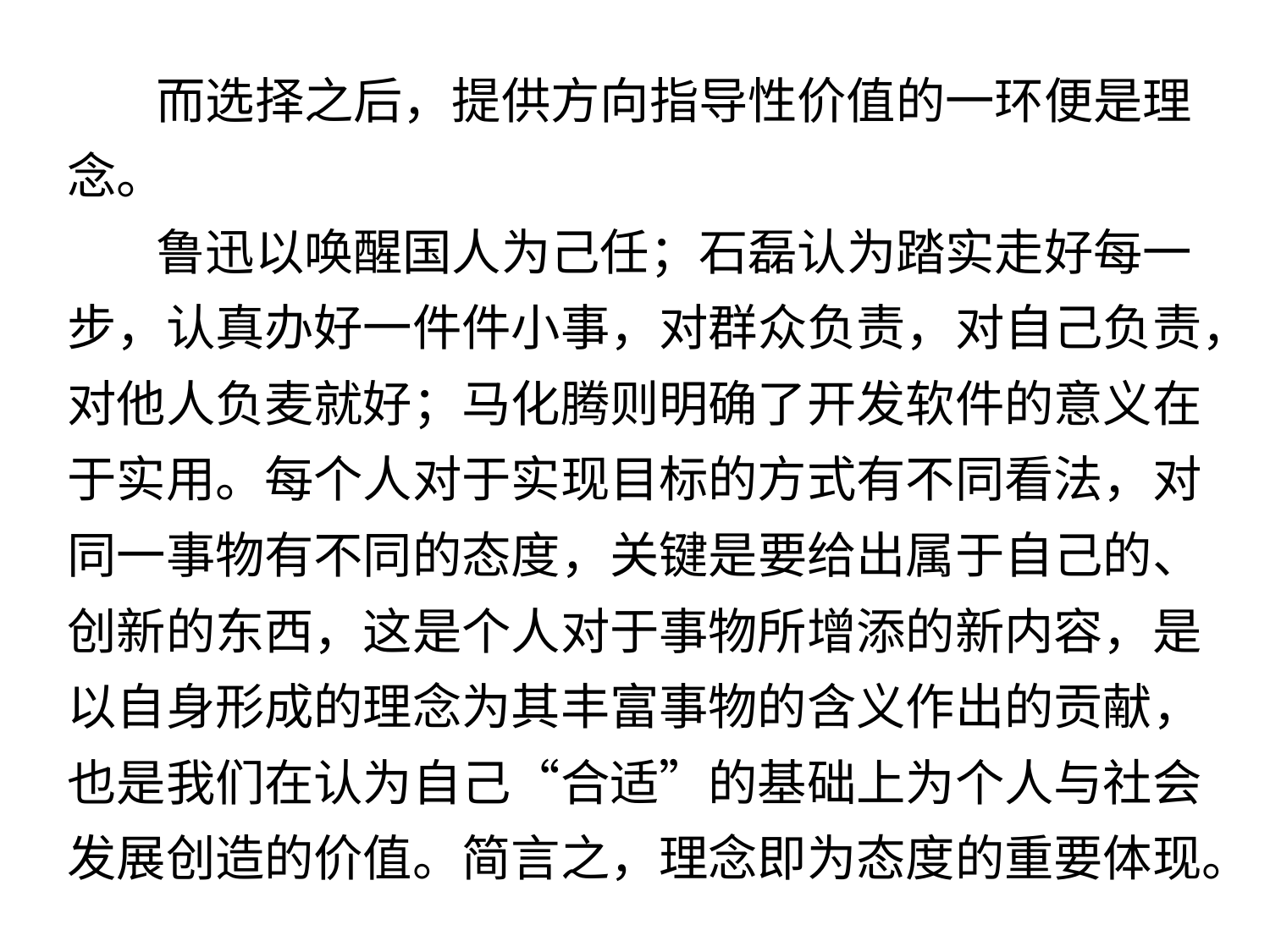

而选择之后，提供方向指导性价值的一环便是理念。
       鲁迅以唤醒国人为己任；石磊认为踏实走好每一步，认真办好一件件小事，对群众负责，对自己负责，对他人负麦就好；马化腾则明确了开发软件的意义在于实用。每个人对于实现目标的方式有不同看法，对同一事物有不同的态度，关键是要给出属于自己的、创新的东西，这是个人对于事物所增添的新内容，是以自身形成的理念为其丰富事物的含义作出的贡献，也是我们在认为自己“合适”的基础上为个人与社会发展创造的价值。简言之，理念即为态度的重要体现。